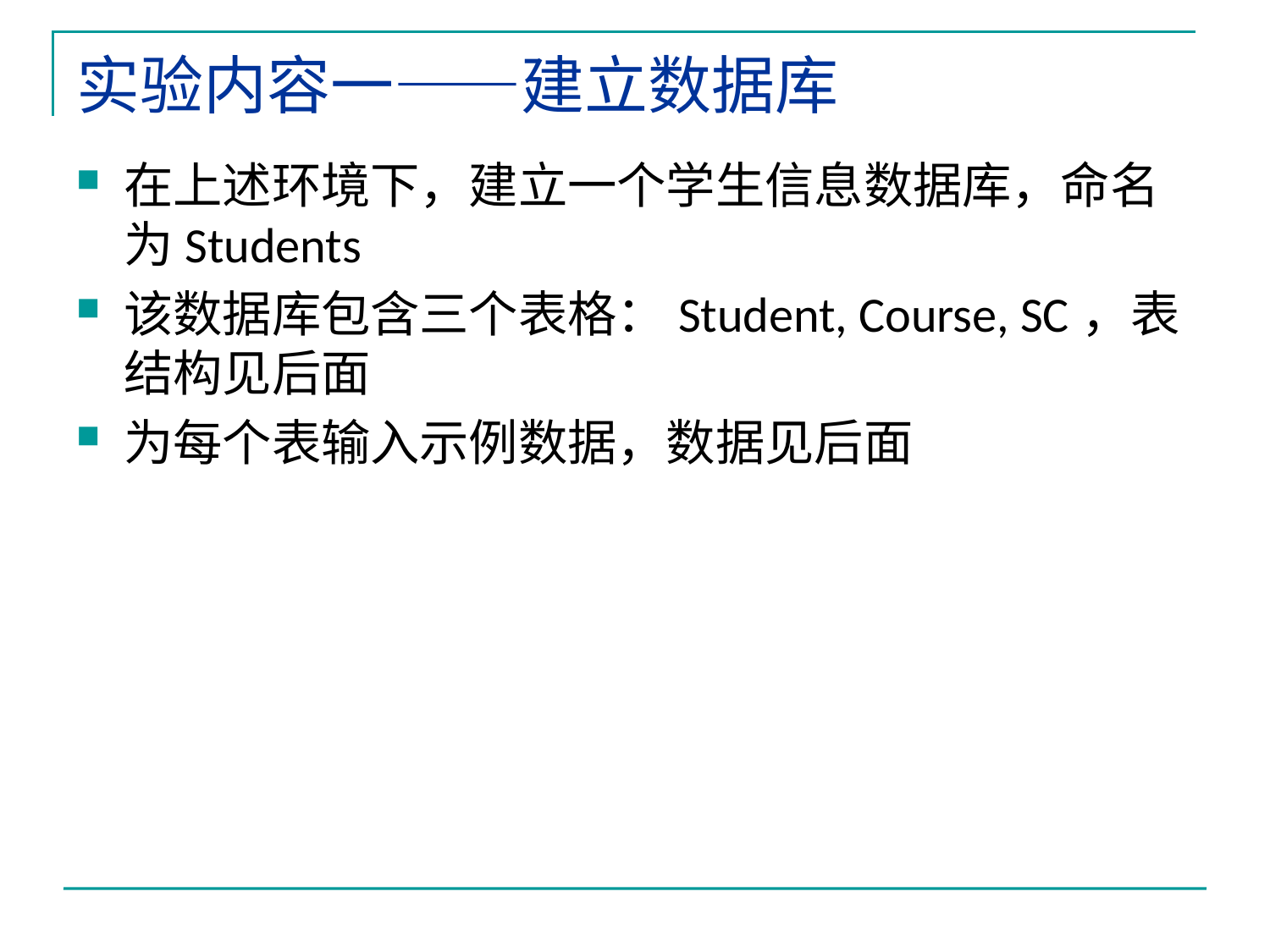

# 实验内容一——建立数据库
在上述环境下，建立一个学生信息数据库，命名为Students
该数据库包含三个表格：Student, Course, SC，表结构见后面
为每个表输入示例数据，数据见后面